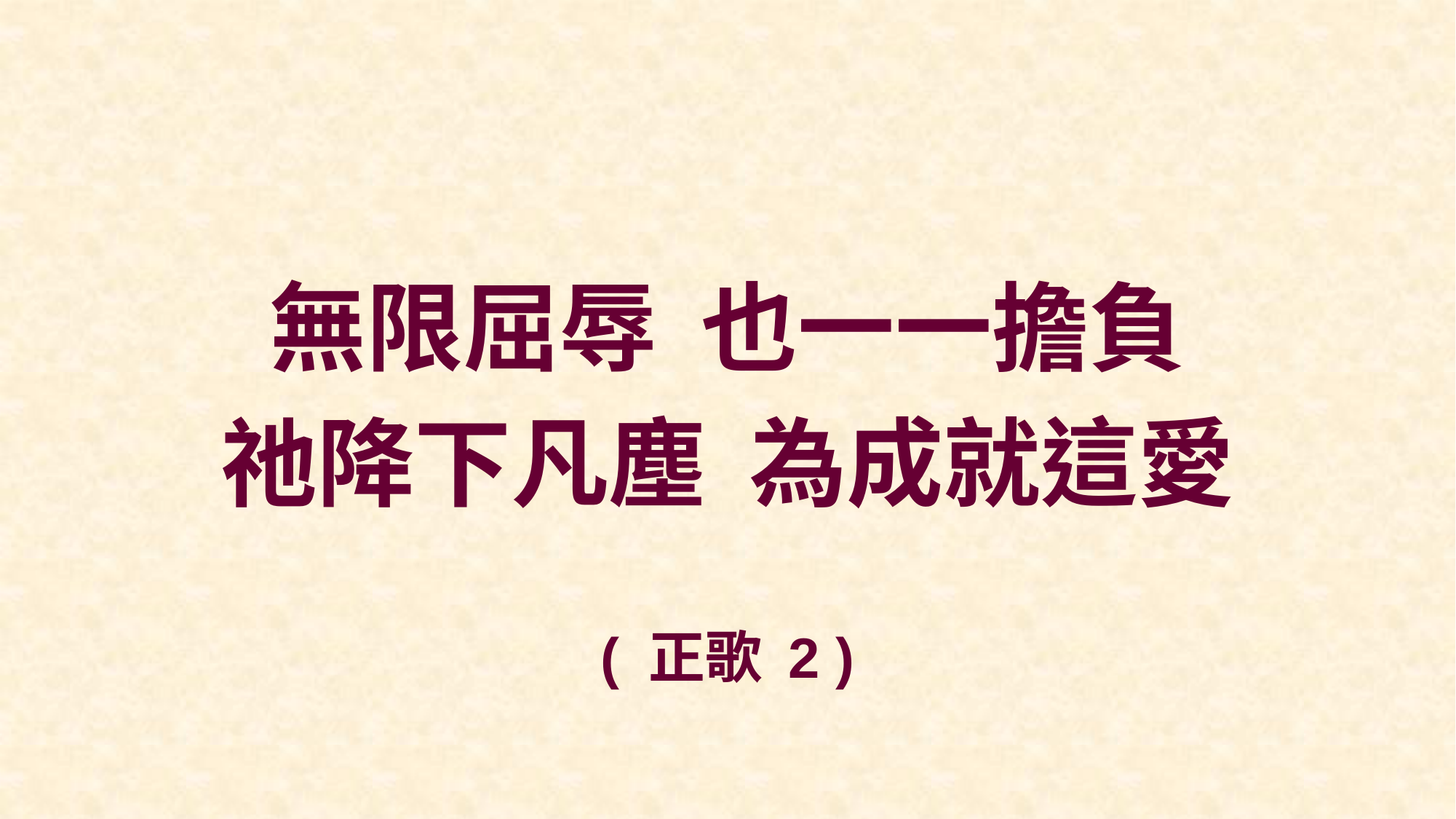

無限屈辱  也一一擔負
祂降下凡塵  為成就這愛
( 正歌 2 )